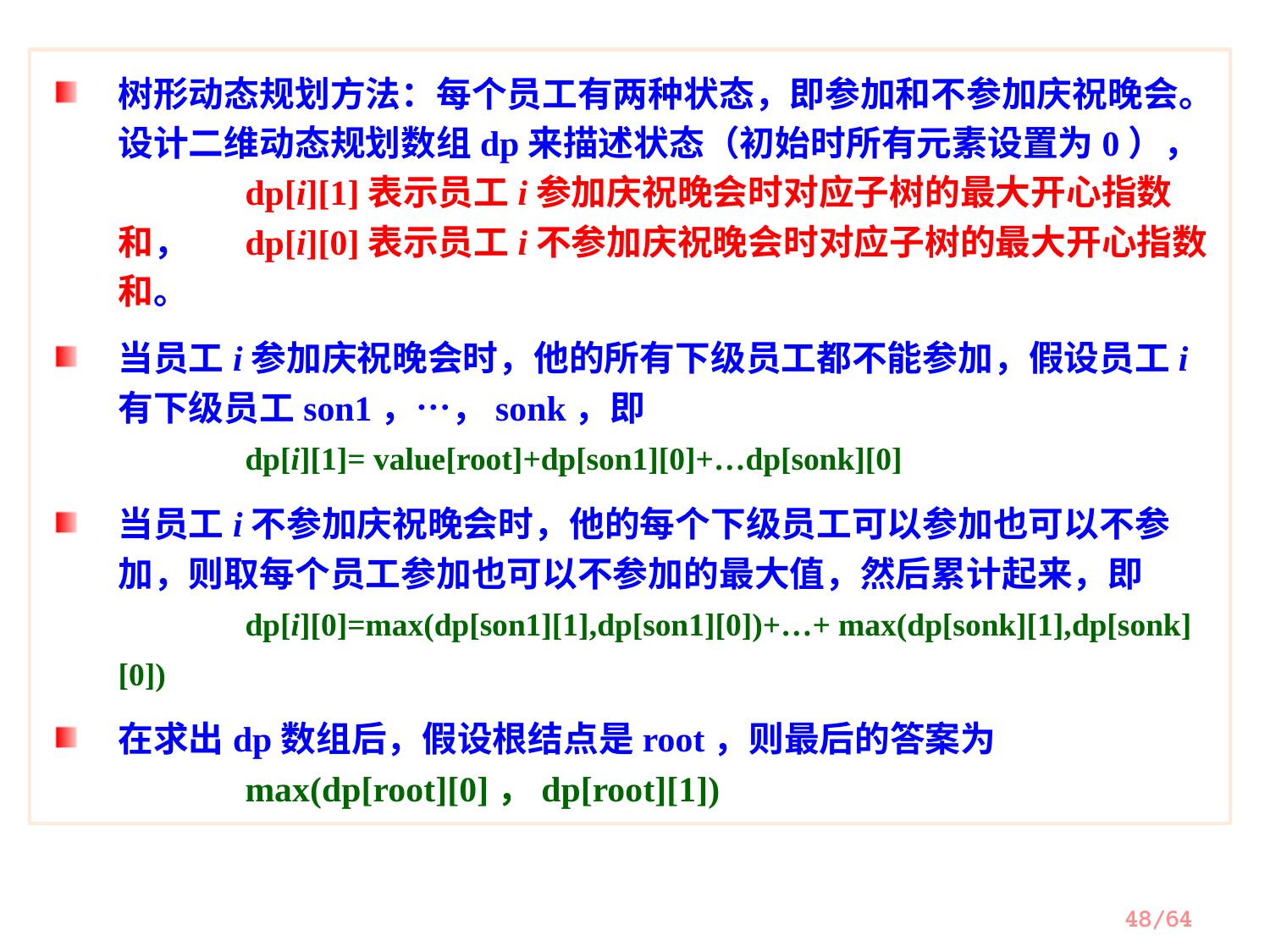

树形动态规划方法：每个员工有两种状态，即参加和不参加庆祝晚会。设计二维动态规划数组dp来描述状态（初始时所有元素设置为0），	dp[i][1]表示员工i参加庆祝晚会时对应子树的最大开心指数和，	dp[i][0]表示员工i不参加庆祝晚会时对应子树的最大开心指数和。
当员工i参加庆祝晚会时，他的所有下级员工都不能参加，假设员工i有下级员工son1，…，sonk，即					dp[i][1]= value[root]+dp[son1][0]+…dp[sonk][0]
当员工i不参加庆祝晚会时，他的每个下级员工可以参加也可以不参加，则取每个员工参加也可以不参加的最大值，然后累计起来，即  	dp[i][0]=max(dp[son1][1],dp[son1][0])+…+ max(dp[sonk][1],dp[sonk][0])
在求出dp数组后，假设根结点是root，则最后的答案为			max(dp[root][0]，dp[root][1])
48/64